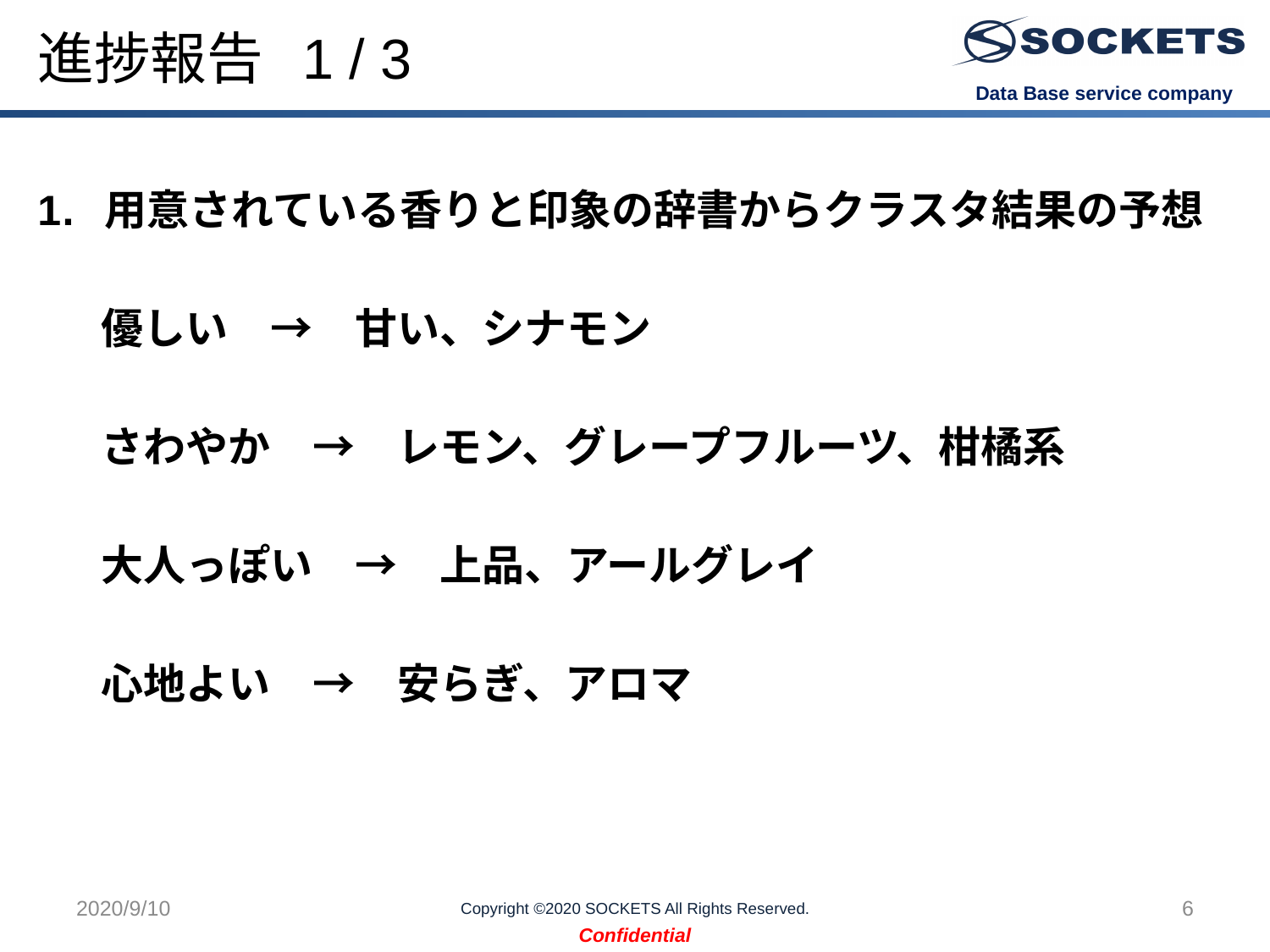

# 進捗報告  1 / 3

 用意されている香りと印象の辞書からクラスタ結果の予想

優しい　→　甘い、シナモン

さわやか　→　レモン、グレープフルーツ、柑橘系

大人っぽい　→　上品、アールグレイ

心地よい　→　安らぎ、アロマ

2020/9/10
Copyright ©2020 SOCKETS All Rights Reserved.
6